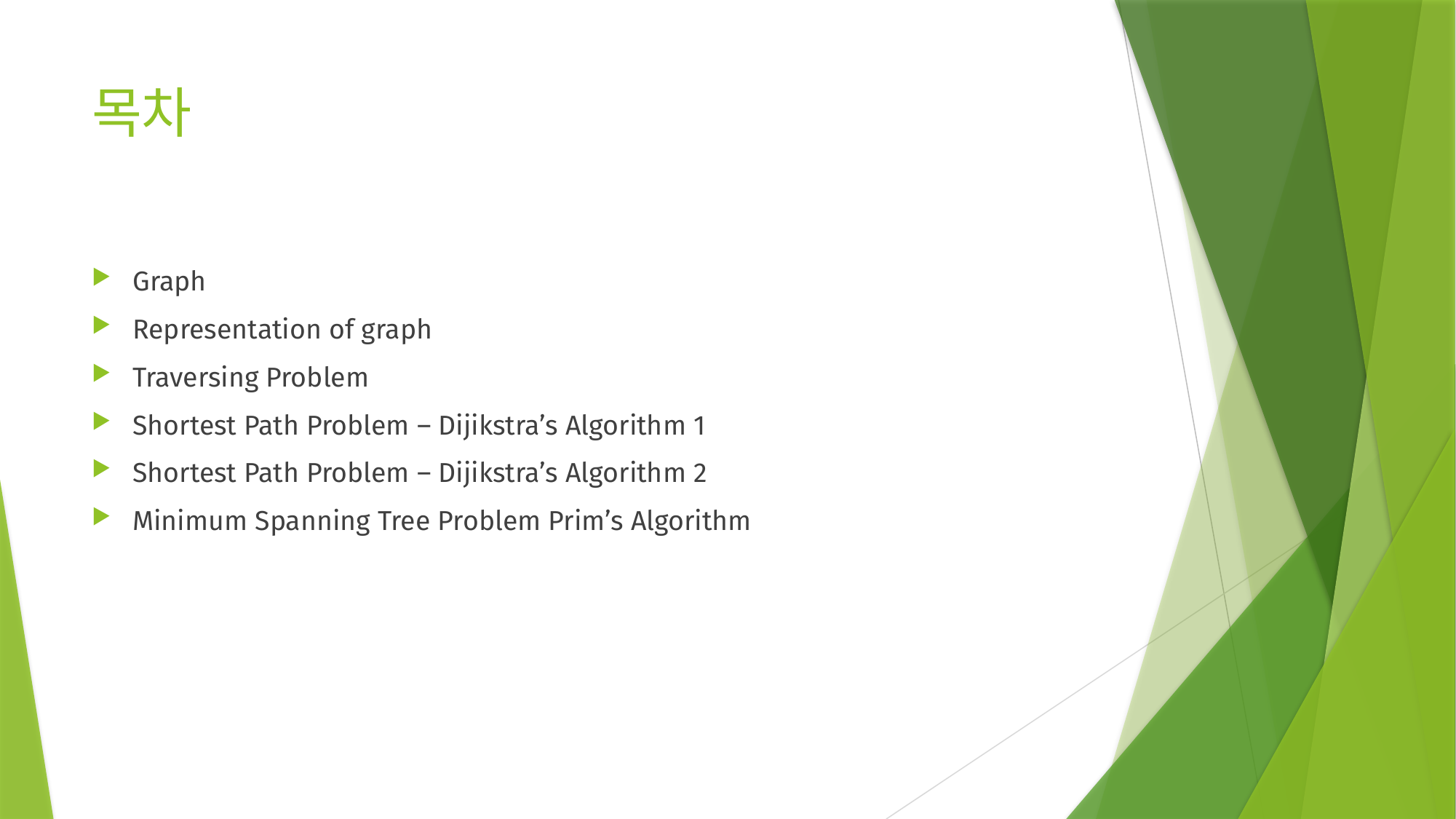

# 목차
Graph
Representation of graph
Traversing Problem
Shortest Path Problem – Dijikstra’s Algorithm 1
Shortest Path Problem – Dijikstra’s Algorithm 2
Minimum Spanning Tree Problem Prim’s Algorithm